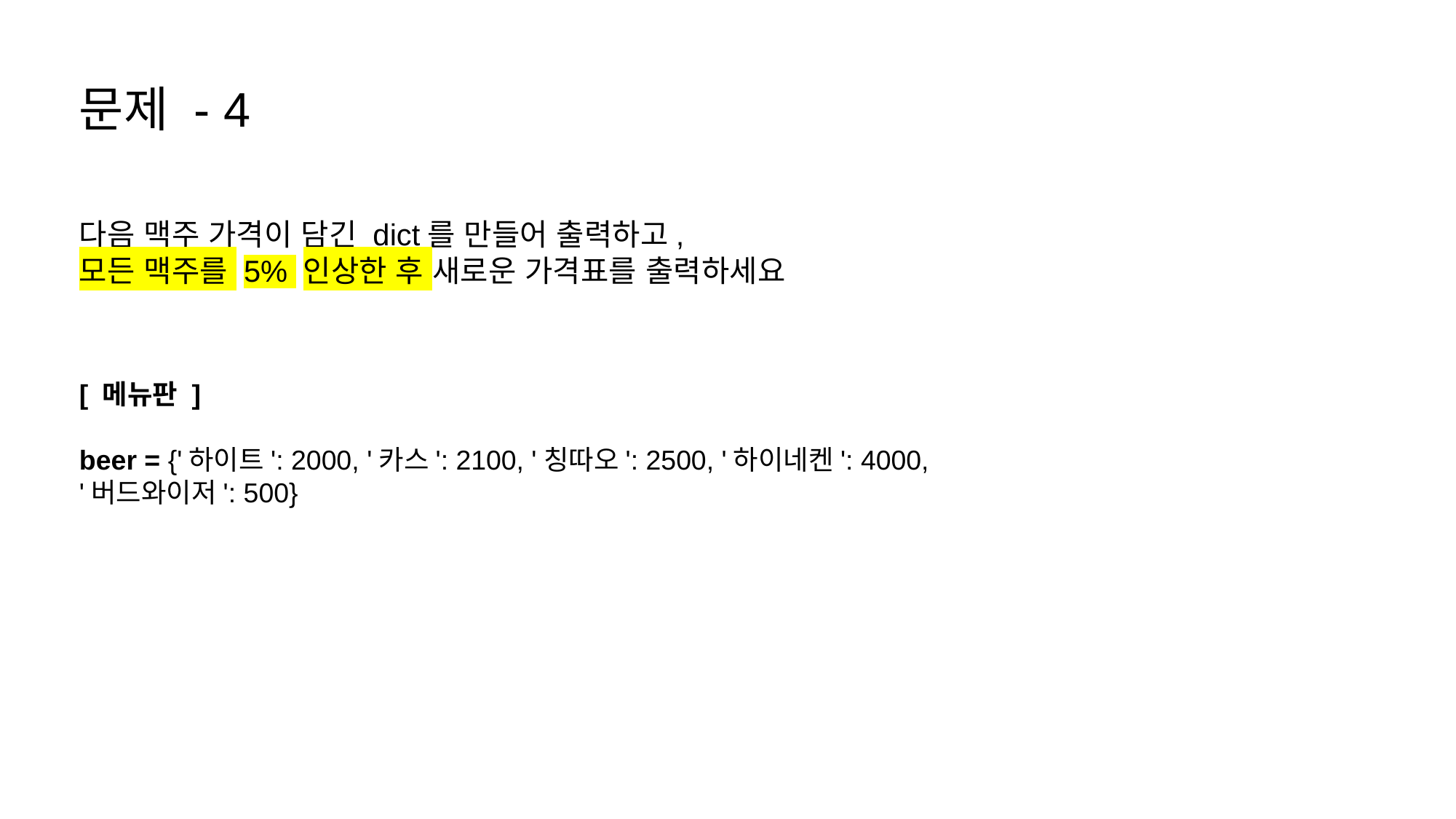

문제 - 4
다음 맥주 가격이 담긴 dict를 만들어 출력하고,
모든 맥주를 5% 인상한 후 새로운 가격표를 출력하세요
[ 메뉴판 ]

beer = {'하이트': 2000, '카스': 2100, '칭따오': 2500, '하이네켄': 4000, '버드와이저': 500}